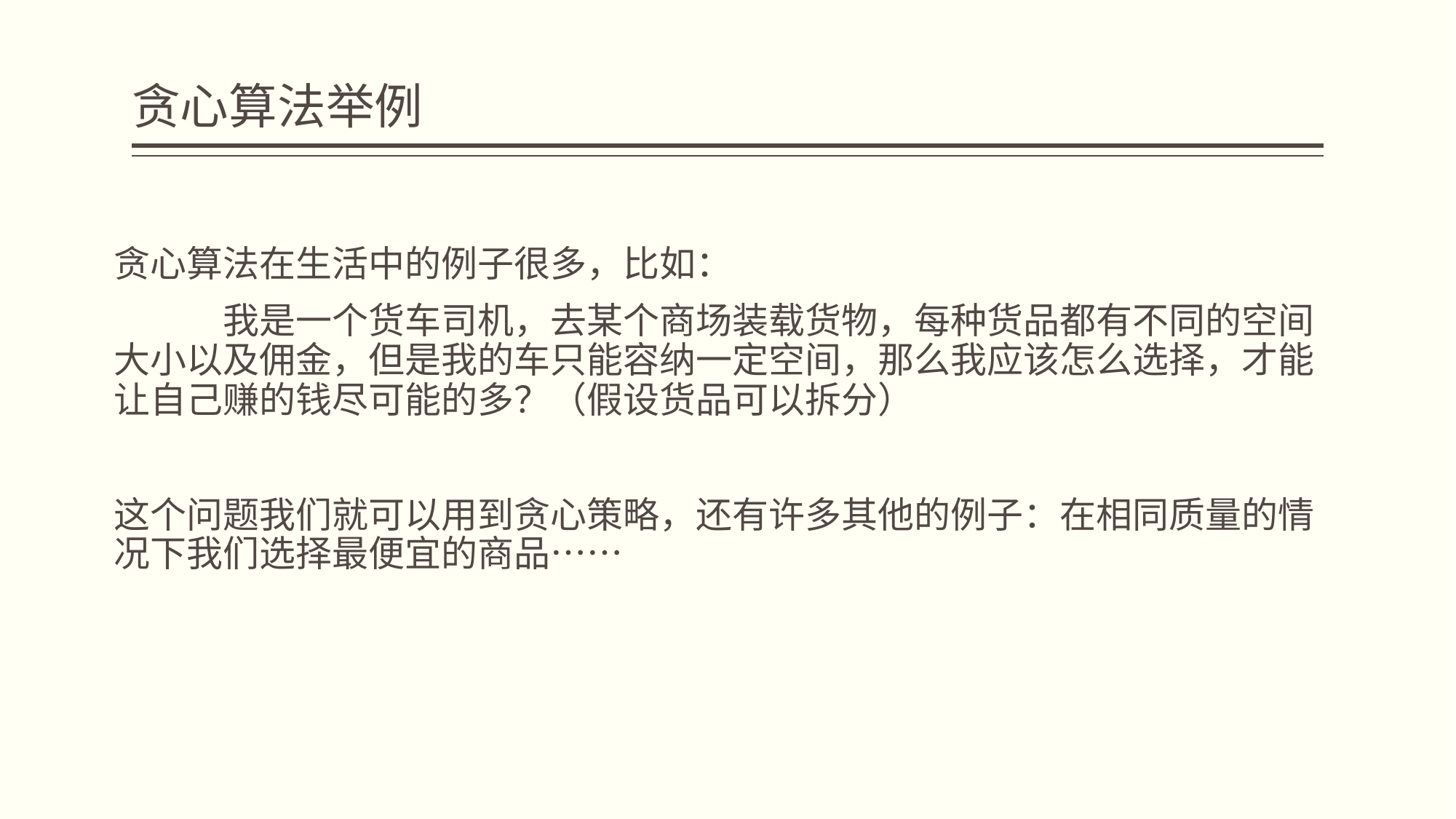

# 贪心算法举例
贪心算法在生活中的例子很多，比如：
	我是一个货车司机，去某个商场装载货物，每种货品都有不同的空间大小以及佣金，但是我的车只能容纳一定空间，那么我应该怎么选择，才能让自己赚的钱尽可能的多？（假设货品可以拆分）

这个问题我们就可以用到贪心策略，还有许多其他的例子：在相同质量的情况下我们选择最便宜的商品……